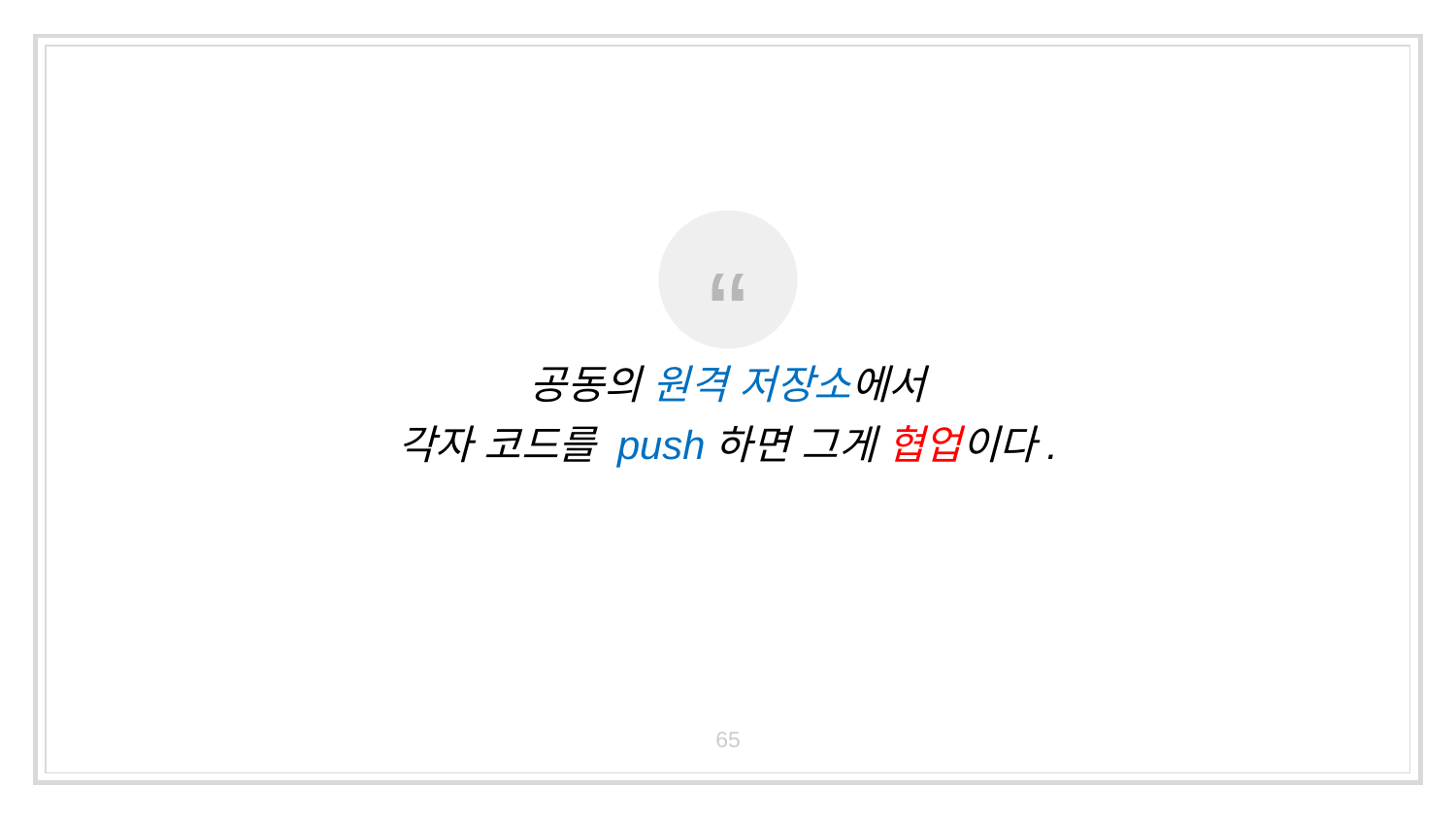

공동의 원격 저장소에서
각자 코드를 push하면 그게 협업이다.
65